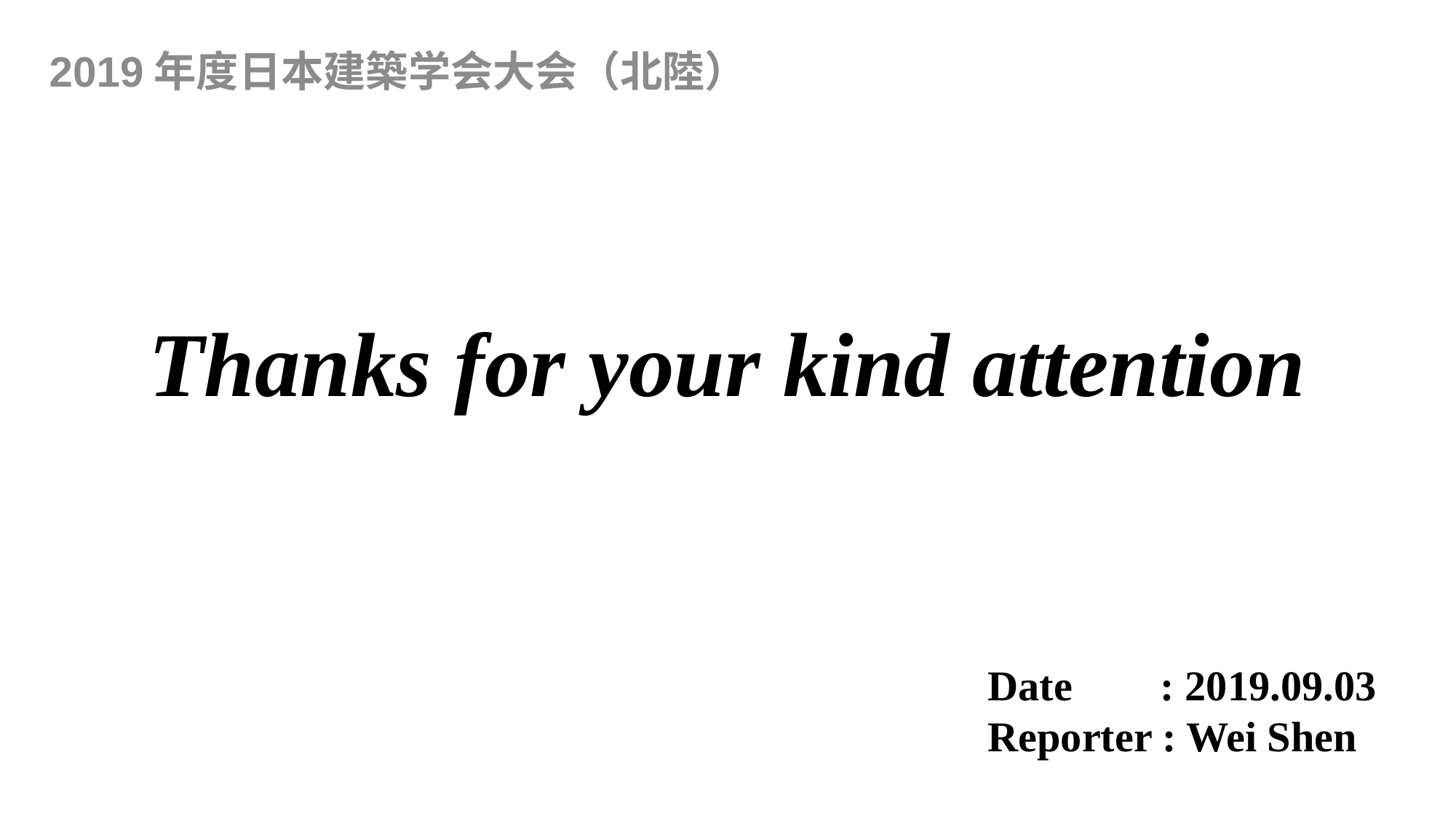

2019年度日本建築学会大会（北陸）
# Thanks for your kind attention
Date	      : 2019.09.03
Reporter : Wei Shen